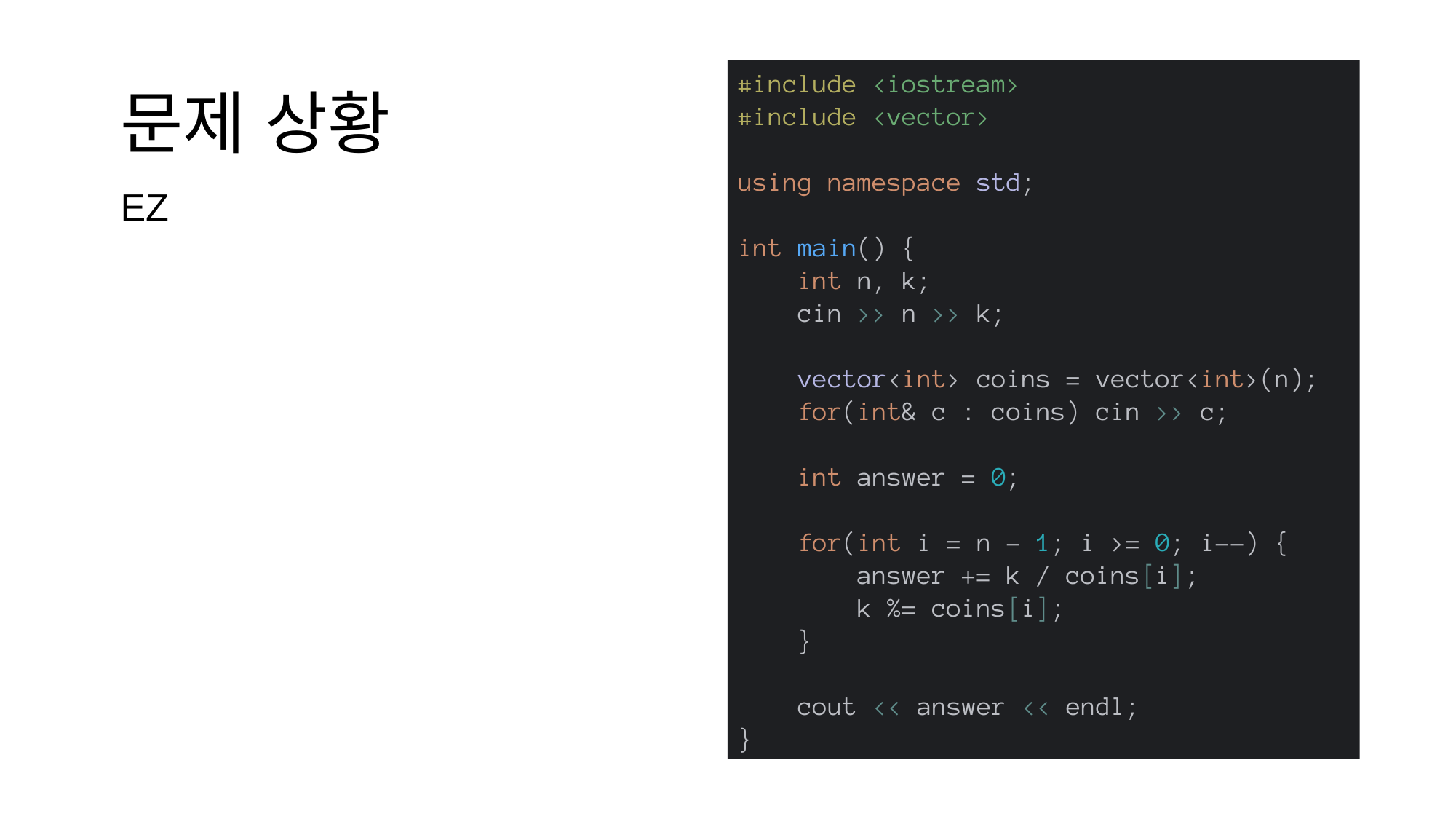

#include <iostream>
#include <vector>
using namespace std;
int main() {
    int n, k;
    cin >> n >> k;
    vector<int> coins = vector<int>(n);
    for(int& c : coins) cin >> c;
    int answer = 0;
    for(int i = n - 1; i >= 0; i--) {
        answer += k / coins[i];
        k %= coins[i];
    }
    cout << answer << endl;
}
문제 상황
EZ